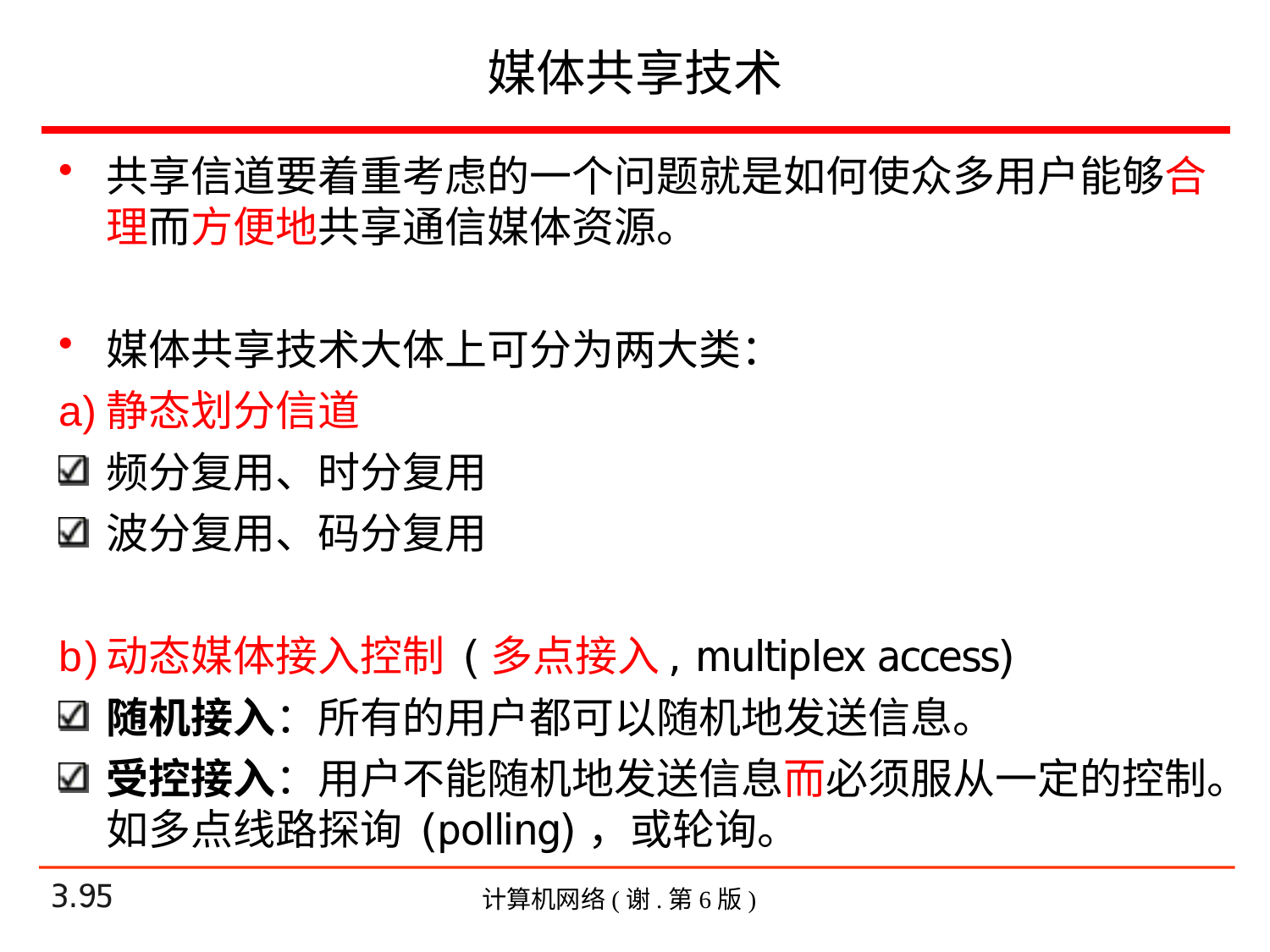

# 媒体共享技术
共享信道要着重考虑的一个问题就是如何使众多用户能够合理而方便地共享通信媒体资源。

媒体共享技术大体上可分为两大类：
静态划分信道
频分复用、时分复用
波分复用、码分复用

动态媒体接入控制 (多点接入, multiplex access)
随机接入：所有的用户都可以随机地发送信息。
受控接入：用户不能随机地发送信息而必须服从一定的控制。如多点线路探询 (polling)，或轮询。